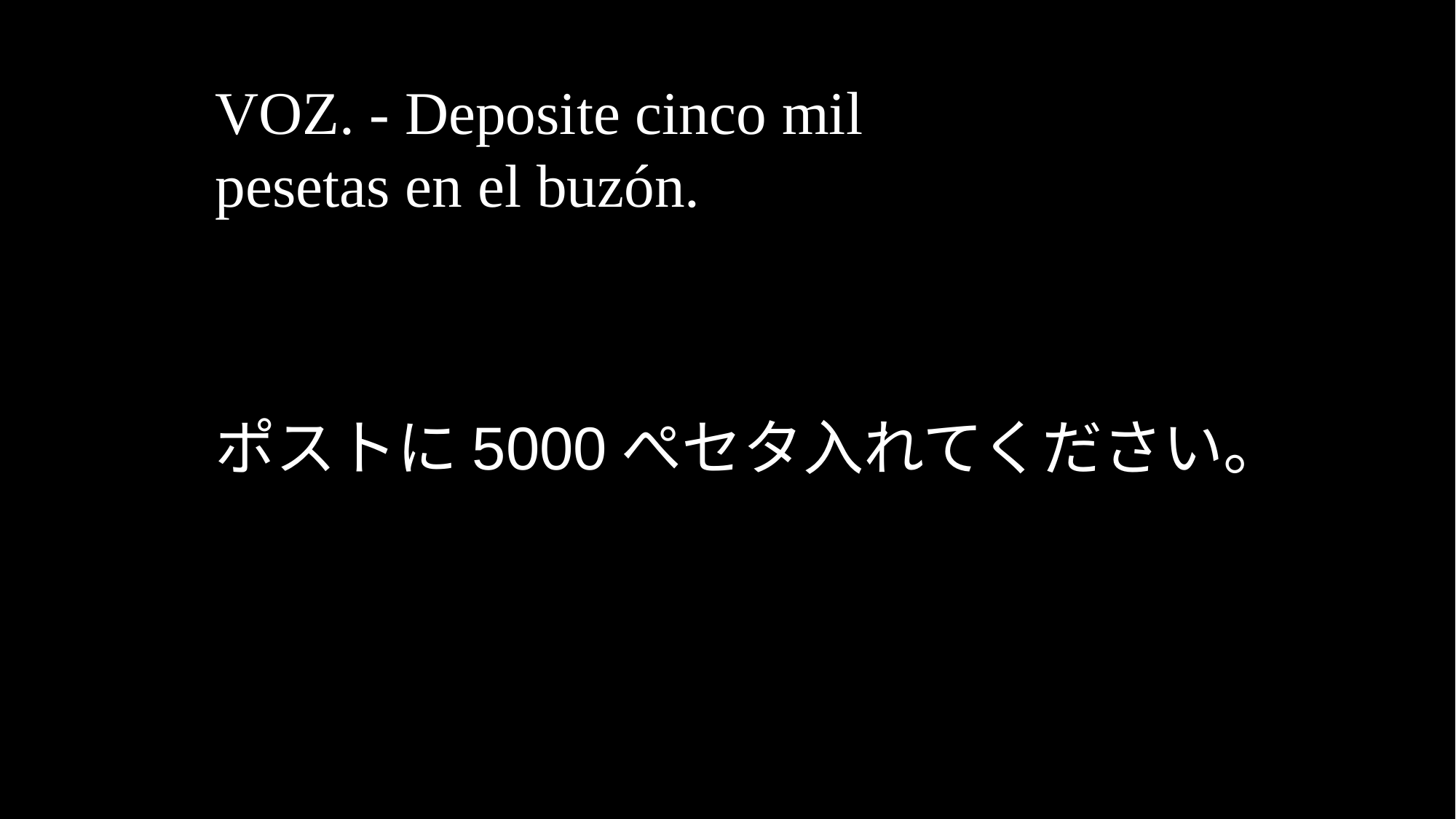

VOZ. - Deposite cinco mil pesetas en el buzón.

ポストに5000ぺセタ入れてください。